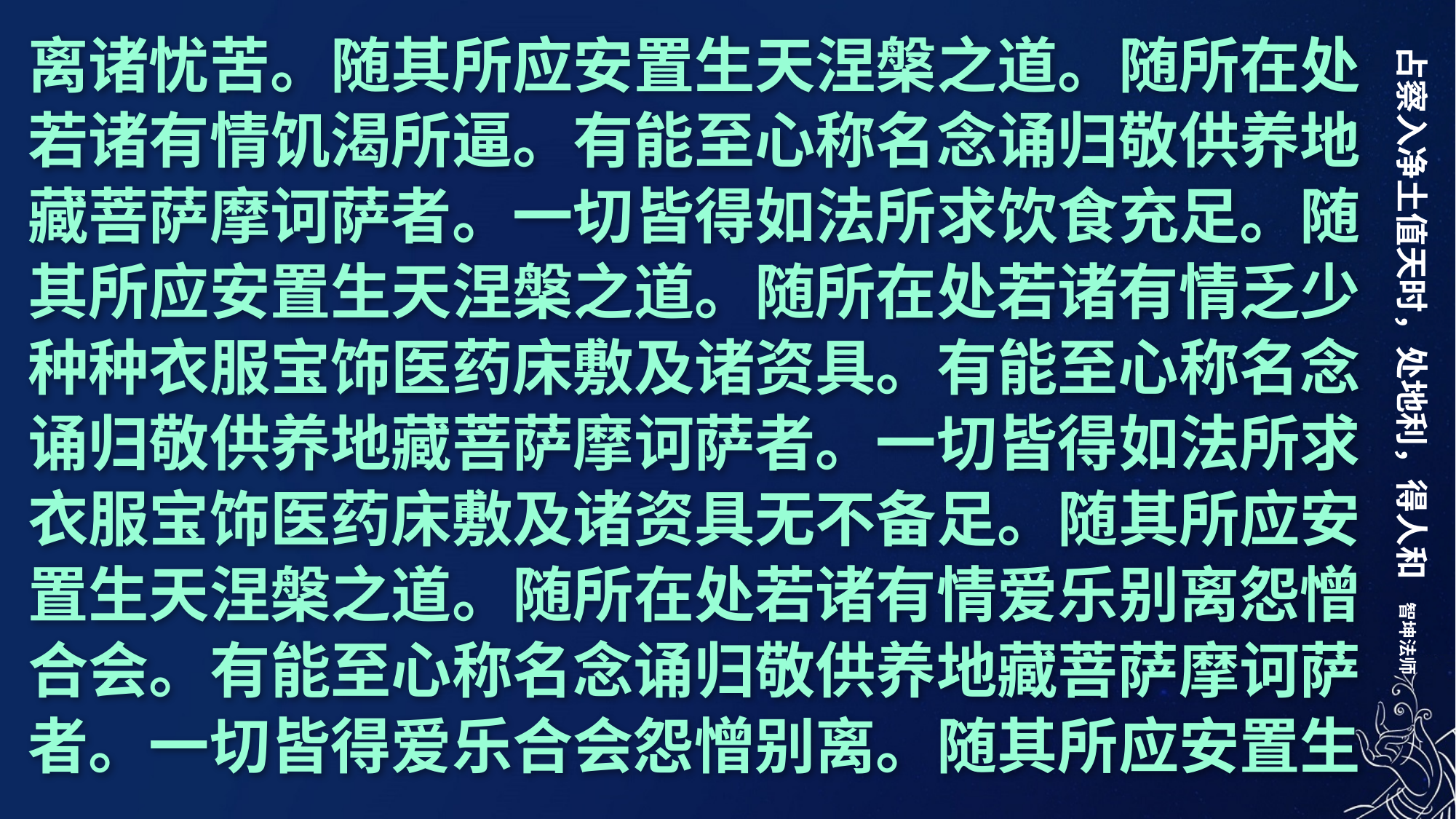

离诸忧苦。随其所应安置生天涅槃之道。随所在处若诸有情饥渴所逼。有能至心称名念诵归敬供养地藏菩萨摩诃萨者。一切皆得如法所求饮食充足。随其所应安置生天涅槃之道。随所在处若诸有情乏少种种衣服宝饰医药床敷及诸资具。有能至心称名念诵归敬供养地藏菩萨摩诃萨者。一切皆得如法所求衣服宝饰医药床敷及诸资具无不备足。随其所应安置生天涅槃之道。随所在处若诸有情爱乐别离怨憎合会。有能至心称名念诵归敬供养地藏菩萨摩诃萨者。一切皆得爱乐合会怨憎别离。随其所应安置生